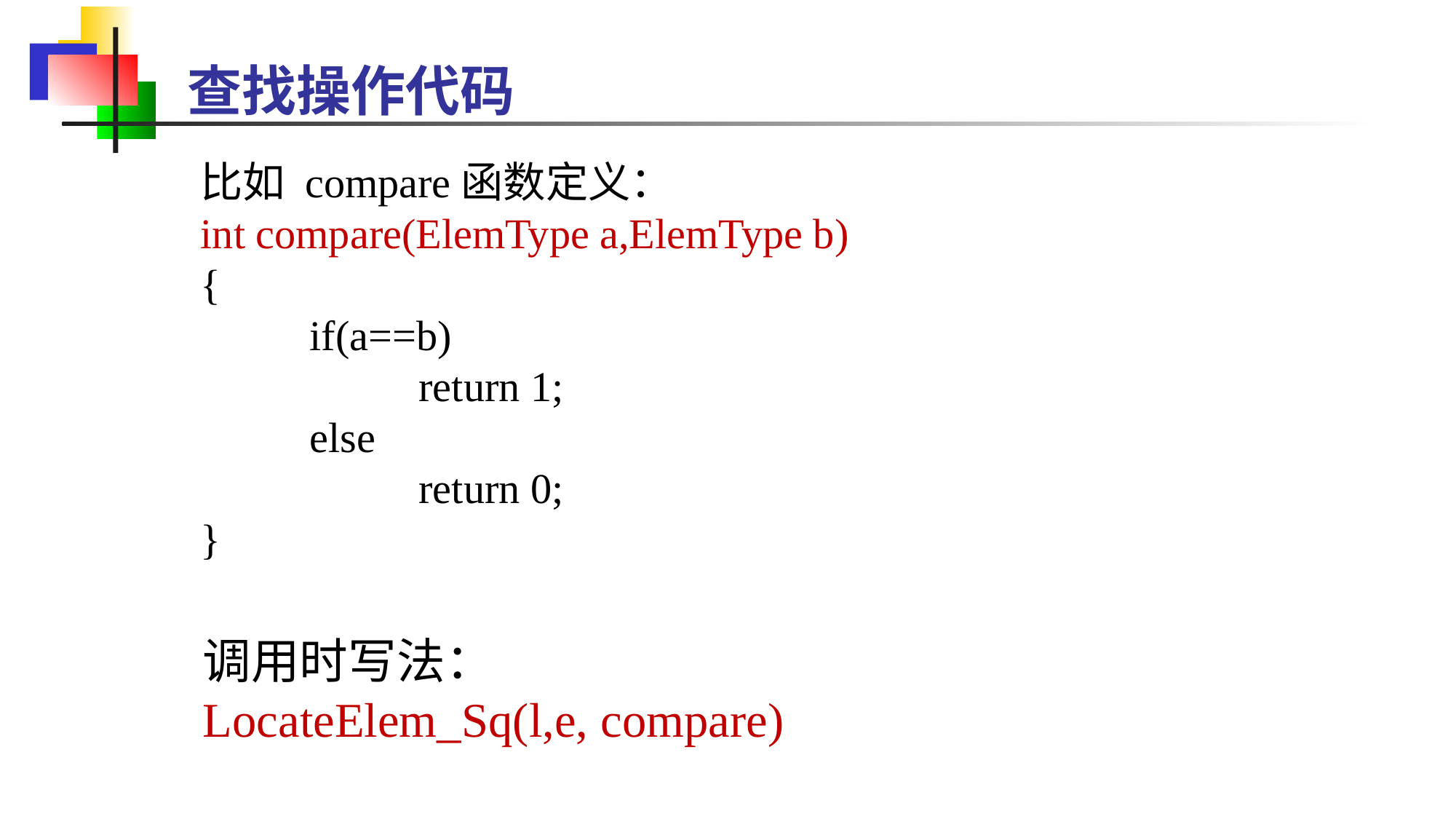

查找操作代码
比如 compare函数定义：
int compare(ElemType a,ElemType b)
{
	if(a==b)
		return 1;
	else
		return 0;
}

调用时写法：
LocateElem_Sq(l,e, compare)